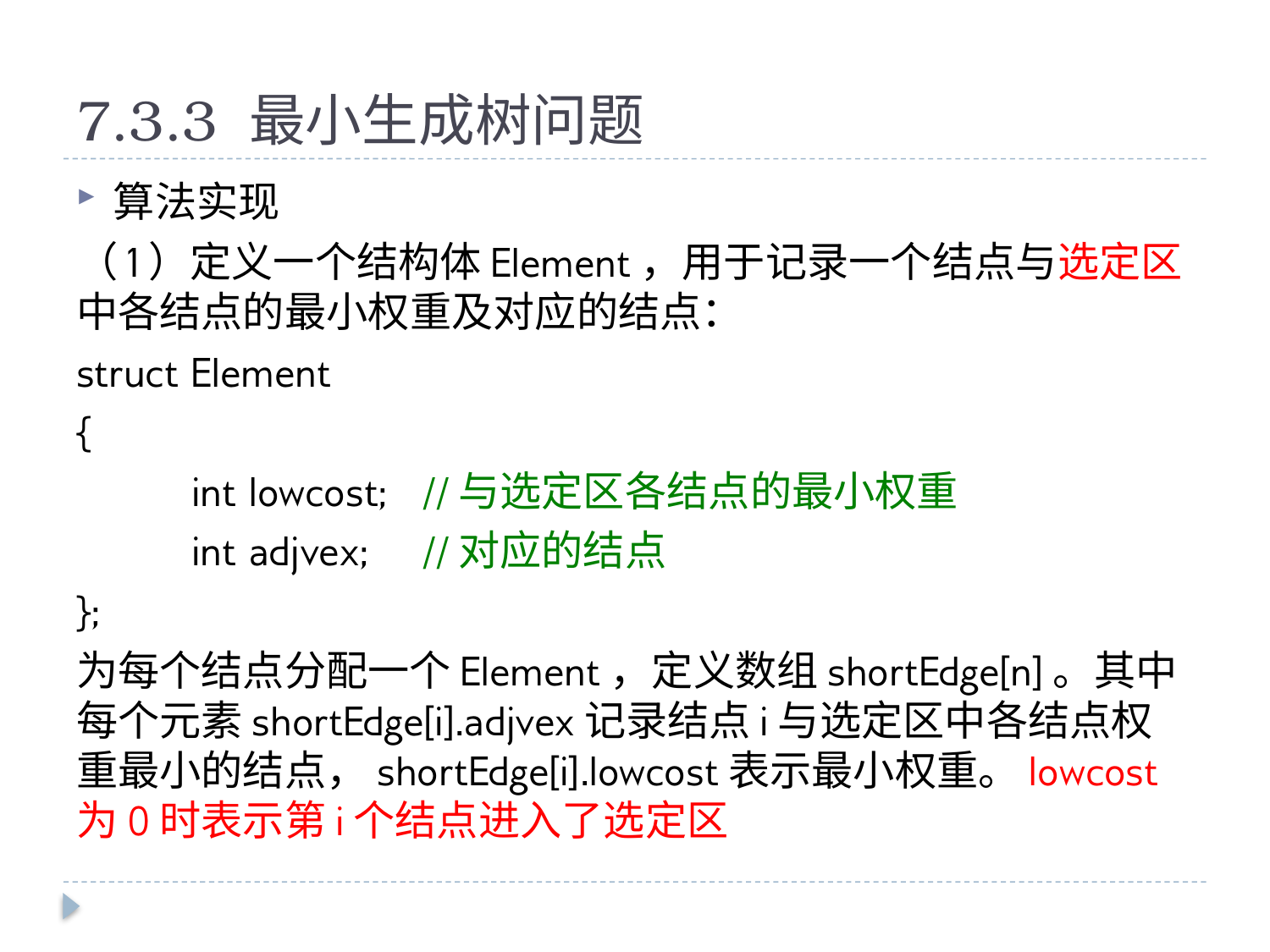

# 7.3.3 最小生成树问题
算法实现
（1）定义一个结构体Element，用于记录一个结点与选定区中各结点的最小权重及对应的结点：
struct Element
{
	int lowcost;	//与选定区各结点的最小权重
	int adjvex;	//对应的结点
};
为每个结点分配一个Element，定义数组shortEdge[n]。其中每个元素shortEdge[i].adjvex记录结点i与选定区中各结点权重最小的结点，shortEdge[i].lowcost表示最小权重。lowcost为0时表示第i个结点进入了选定区